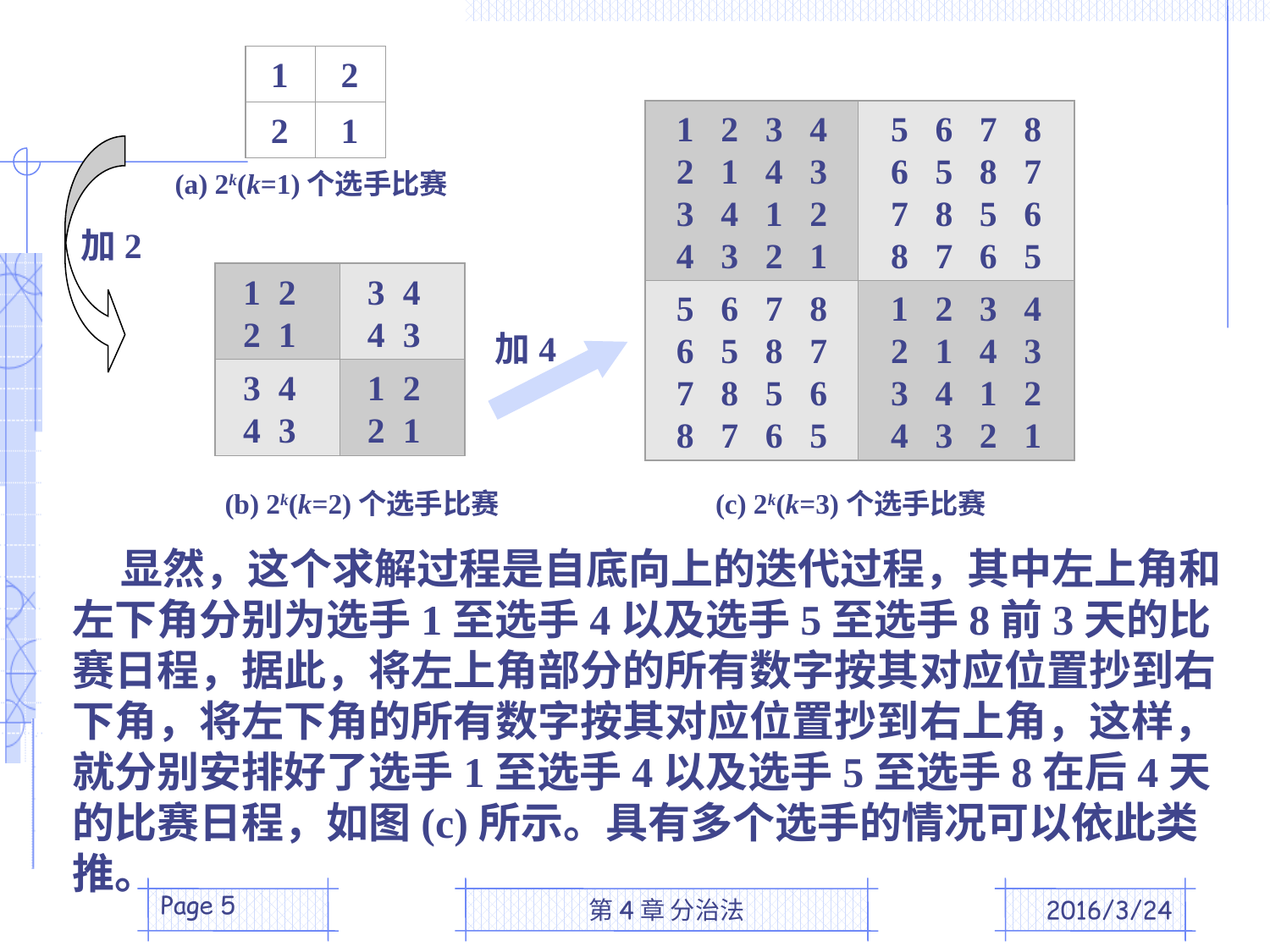

1

2

2

1

1   2   3   4
2   1   4   3
3   4   1   2
4   3   2   1

5   6   7   8
6   5   8   7
7   8   5   6
8   7   6   5

5   6   7   8
6   5   8   7
7   8   5   6
8   7   6   5

1   2   3   4
2   1   4   3
3   4   1   2
4   3   2   1

(a) 2k(k=1)个选手比赛
加2

1  2
2  1

3  4
4  3

3  4
4  3

1  2
2  1

加4

(b) 2k(k=2)个选手比赛                                 (c) 2k(k=3)个选手比赛
    显然，这个求解过程是自底向上的迭代过程，其中左上角和左下角分别为选手1至选手4以及选手5至选手8前3天的比赛日程，据此，将左上角部分的所有数字按其对应位置抄到右下角，将左下角的所有数字按其对应位置抄到右上角，这样，就分别安排好了选手1至选手4以及选手5至选手8在后4天的比赛日程，如图(c)所示。具有多个选手的情况可以依此类推。
Page 5
第4章 分治法
2016/3/24